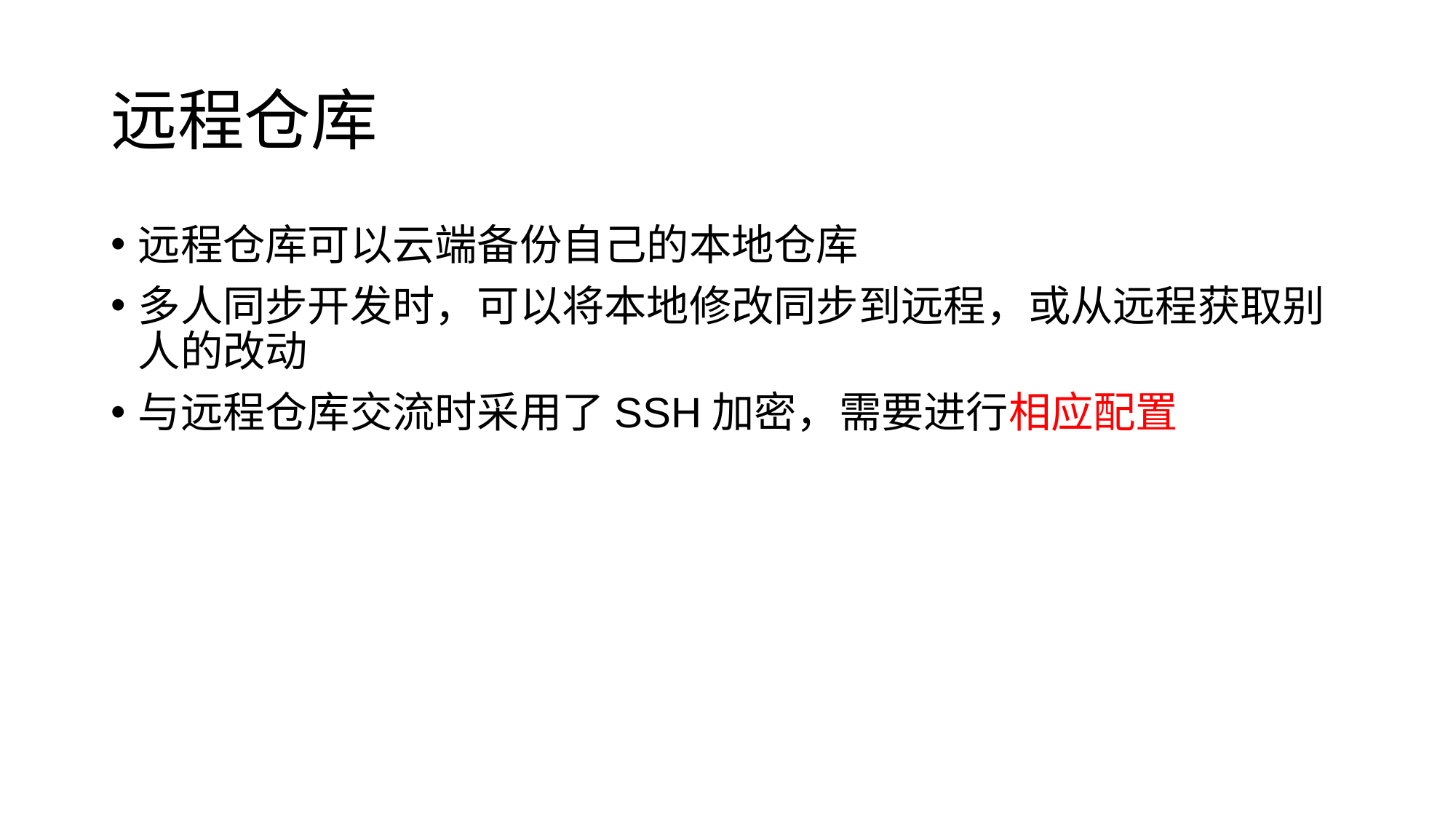

# 远程仓库
远程仓库可以云端备份自己的本地仓库
多人同步开发时，可以将本地修改同步到远程，或从远程获取别人的改动
与远程仓库交流时采用了SSH加密，需要进行相应配置